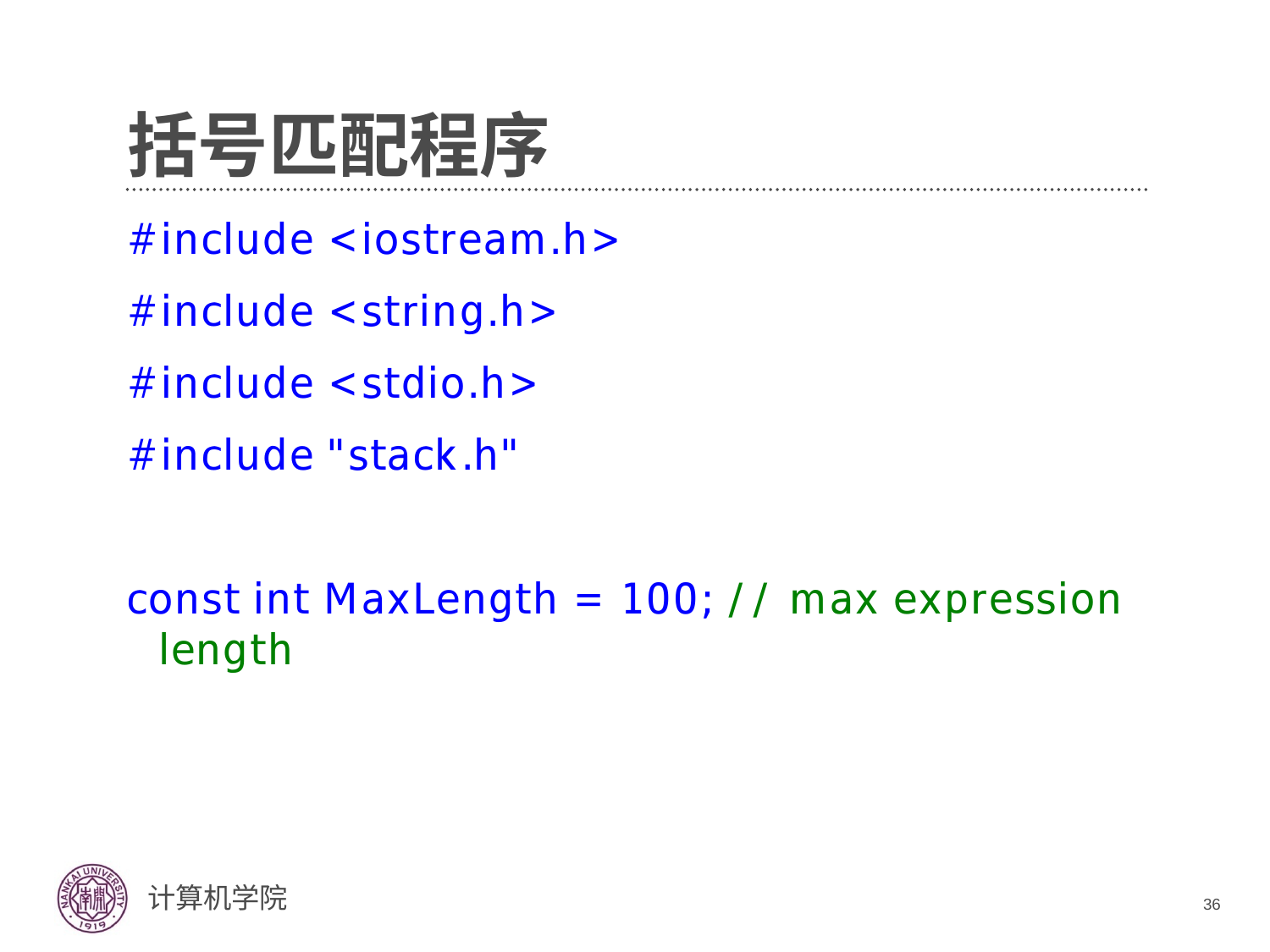

# 括号匹配程序
#include <iostream.h>
#include <string.h>
#include <stdio.h>
#include "stack.h"

const int MaxLength = 100; // max expression length

36